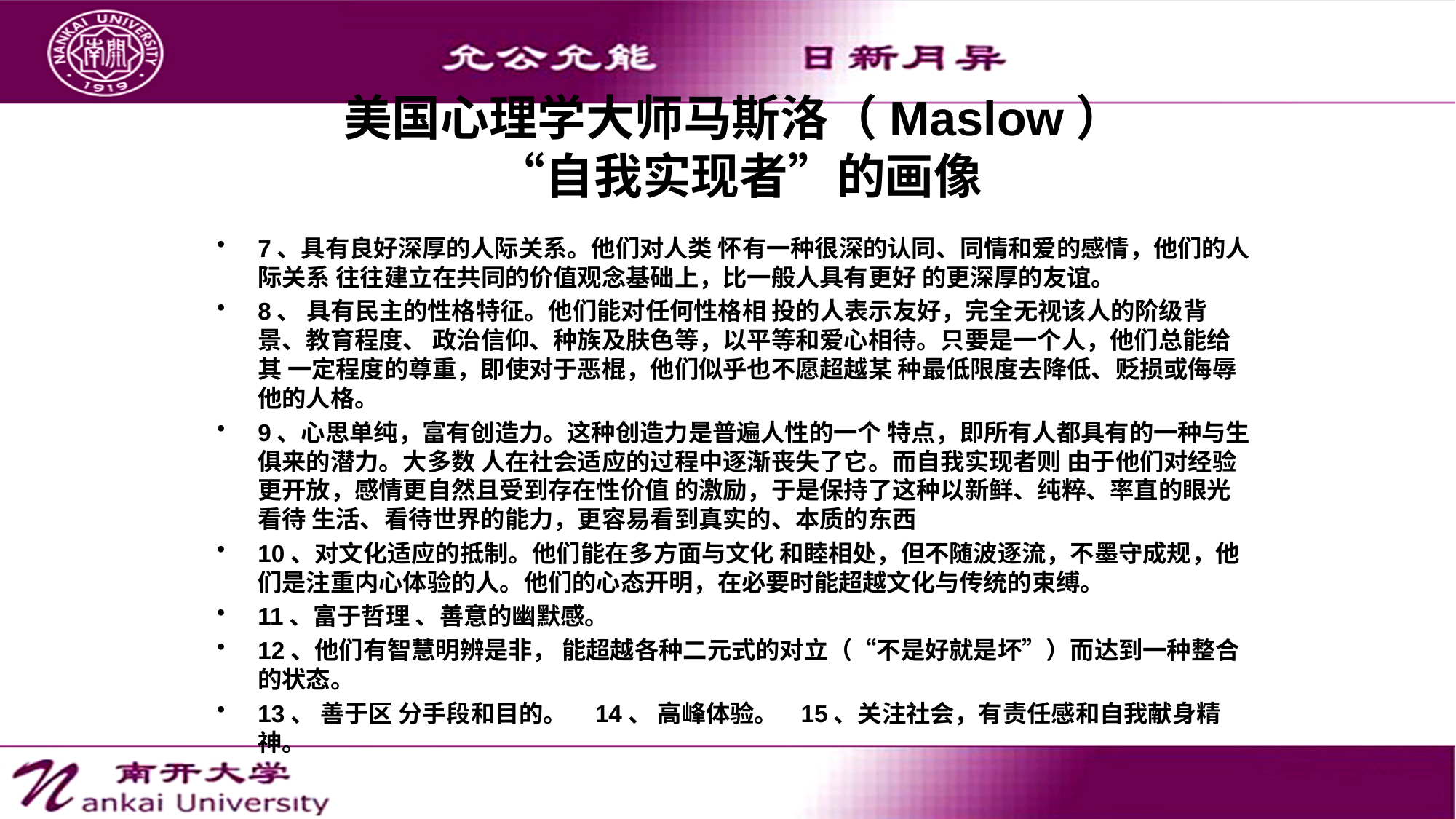

# 美国心理学大师马斯洛（Maslow） “自我实现者”的画像
7、具有良好深厚的人际关系。他们对人类 怀有一种很深的认同、同情和爱的感情，他们的人际关系 往往建立在共同的价值观念基础上，比一般人具有更好 的更深厚的友谊。
8、 具有民主的性格特征。他们能对任何性格相 投的人表示友好，完全无视该人的阶级背景、教育程度、 政治信仰、种族及肤色等，以平等和爱心相待。只要是一个人，他们总能给其 一定程度的尊重，即使对于恶棍，他们似乎也不愿超越某 种最低限度去降低、贬损或侮辱他的人格。
9、心思单纯，富有创造力。这种创造力是普遍人性的一个 特点，即所有人都具有的一种与生俱来的潜力。大多数 人在社会适应的过程中逐渐丧失了它。而自我实现者则 由于他们对经验更开放，感情更自然且受到存在性价值 的激励，于是保持了这种以新鲜、纯粹、率直的眼光看待 生活、看待世界的能力，更容易看到真实的、本质的东西
10、对文化适应的抵制。他们能在多方面与文化 和睦相处，但不随波逐流，不墨守成规，他们是注重内心体验的人。他们的心态开明，在必要时能超越文化与传统的束缚。
11、富于哲理 、善意的幽默感。
12、他们有智慧明辨是非， 能超越各种二元式的对立（“不是好就是坏”）而达到一种整合的状态。
13、 善于区 分手段和目的。    14、 高峰体验。   15、关注社会，有责任感和自我献身精神。